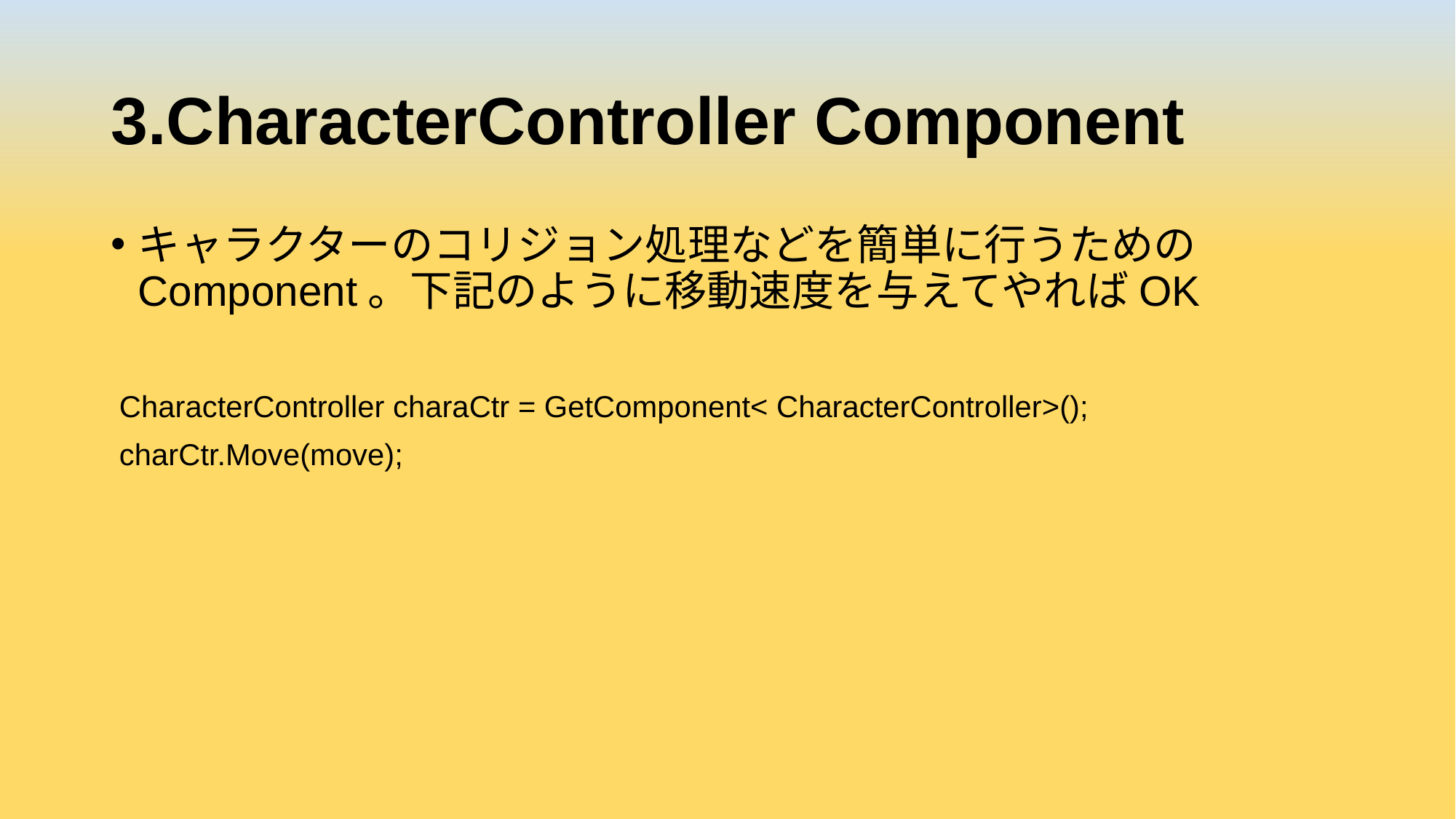

# 3.CharacterController Component
キャラクターのコリジョン処理などを簡単に行うためのComponent。下記のように移動速度を与えてやればOK

 CharacterController charaCtr = GetComponent< CharacterController>();
 charCtr.Move(move);